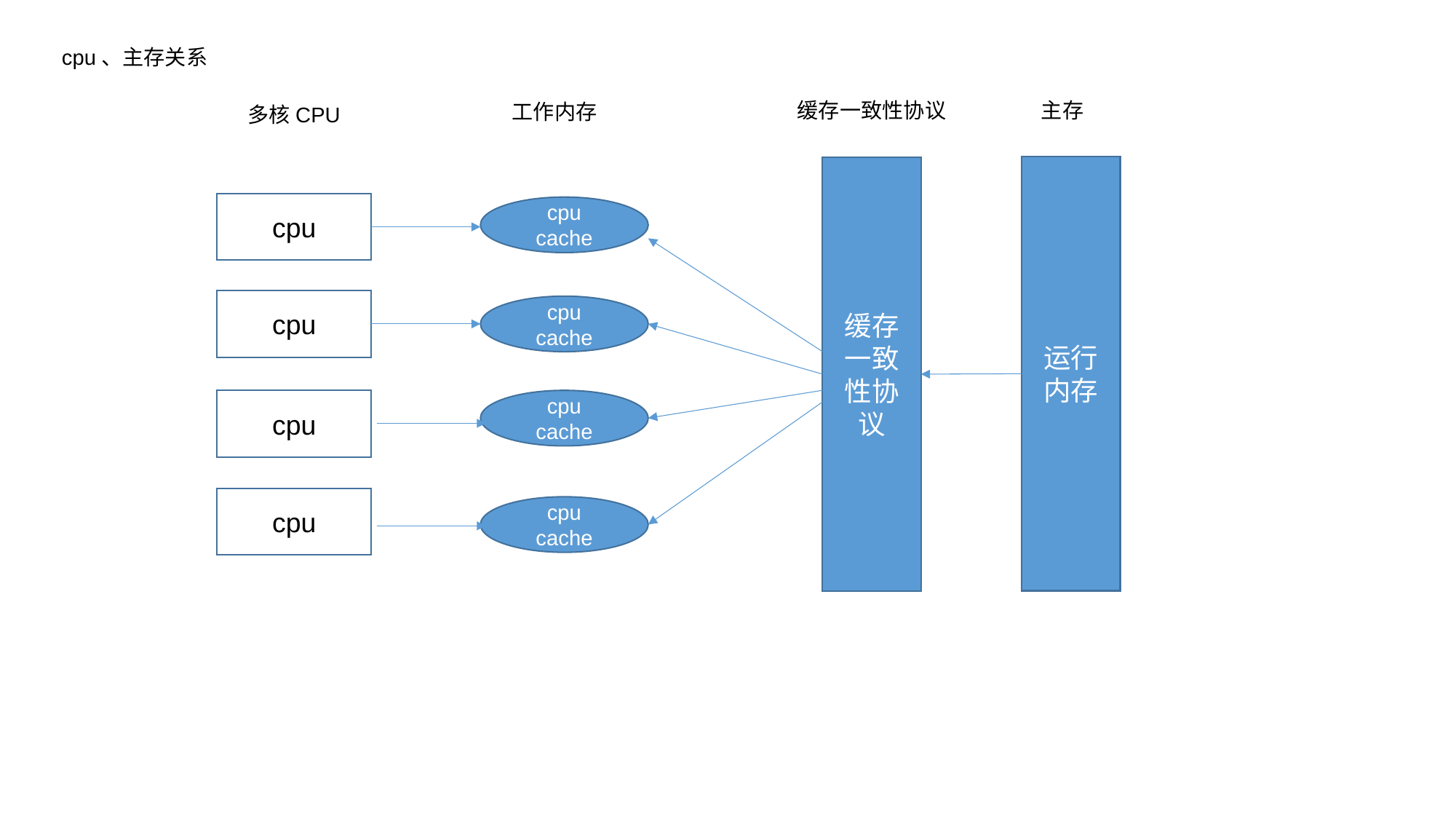

cpu、主存关系
缓存一致性协议
主存
工作内存
多核CPU
运行内存
缓存一致性协议
cpu
cpu cache
cpu
cpu cache
cpu
cpu cache
cpu
cpu cache